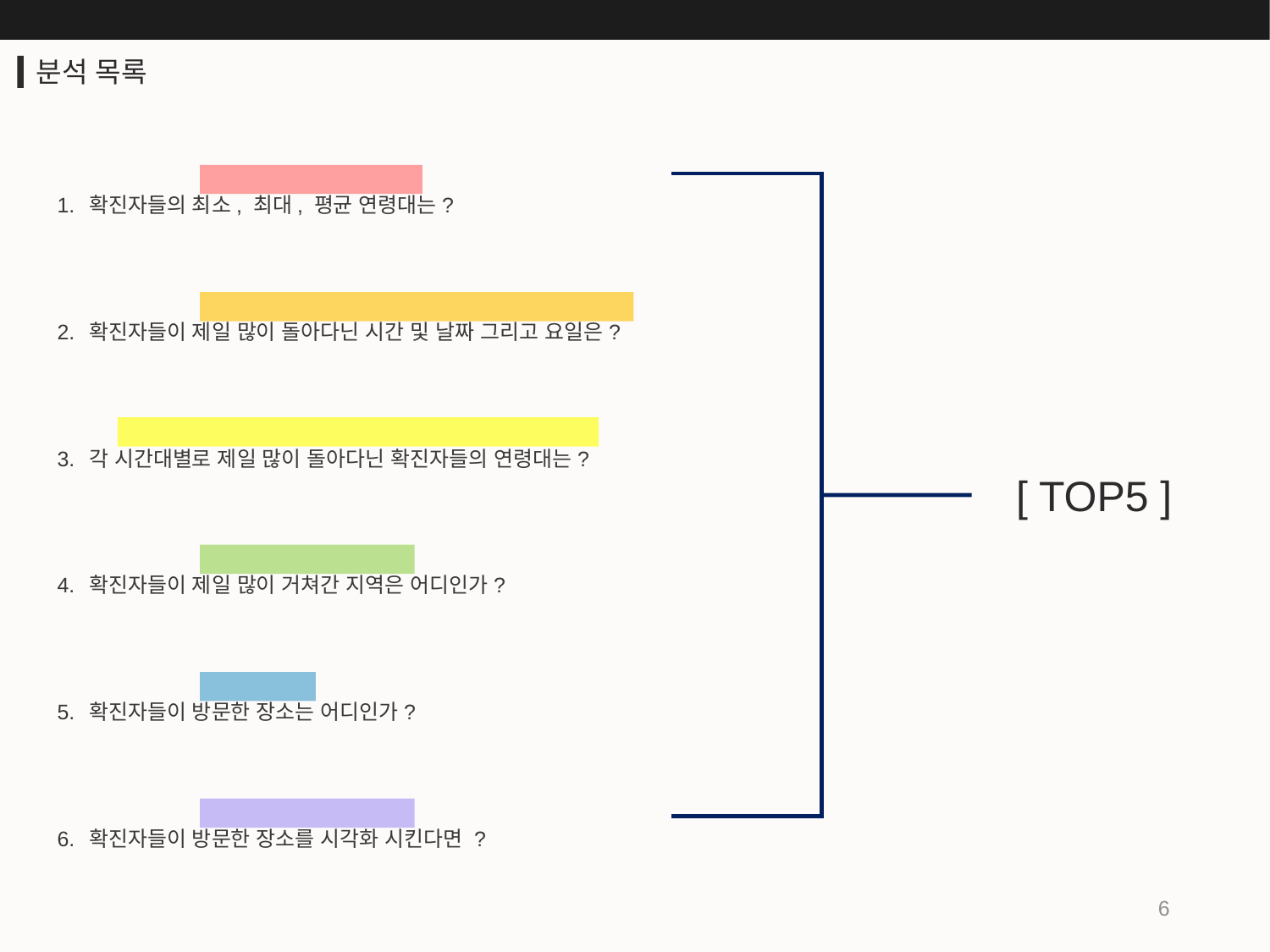

분석 목록

확진자들의 최소, 최대, 평균 연령대는?
확진자들이 제일 많이 돌아다닌 시간 및 날짜 그리고 요일은?
각 시간대별로 제일 많이 돌아다닌 확진자들의 연령대는?
확진자들이 제일 많이 거쳐간 지역은 어디인가?
확진자들이 방문한 장소는 어디인가?
확진자들이 방문한 장소를 시각화 시킨다면 ?

[ TOP5 ]
6